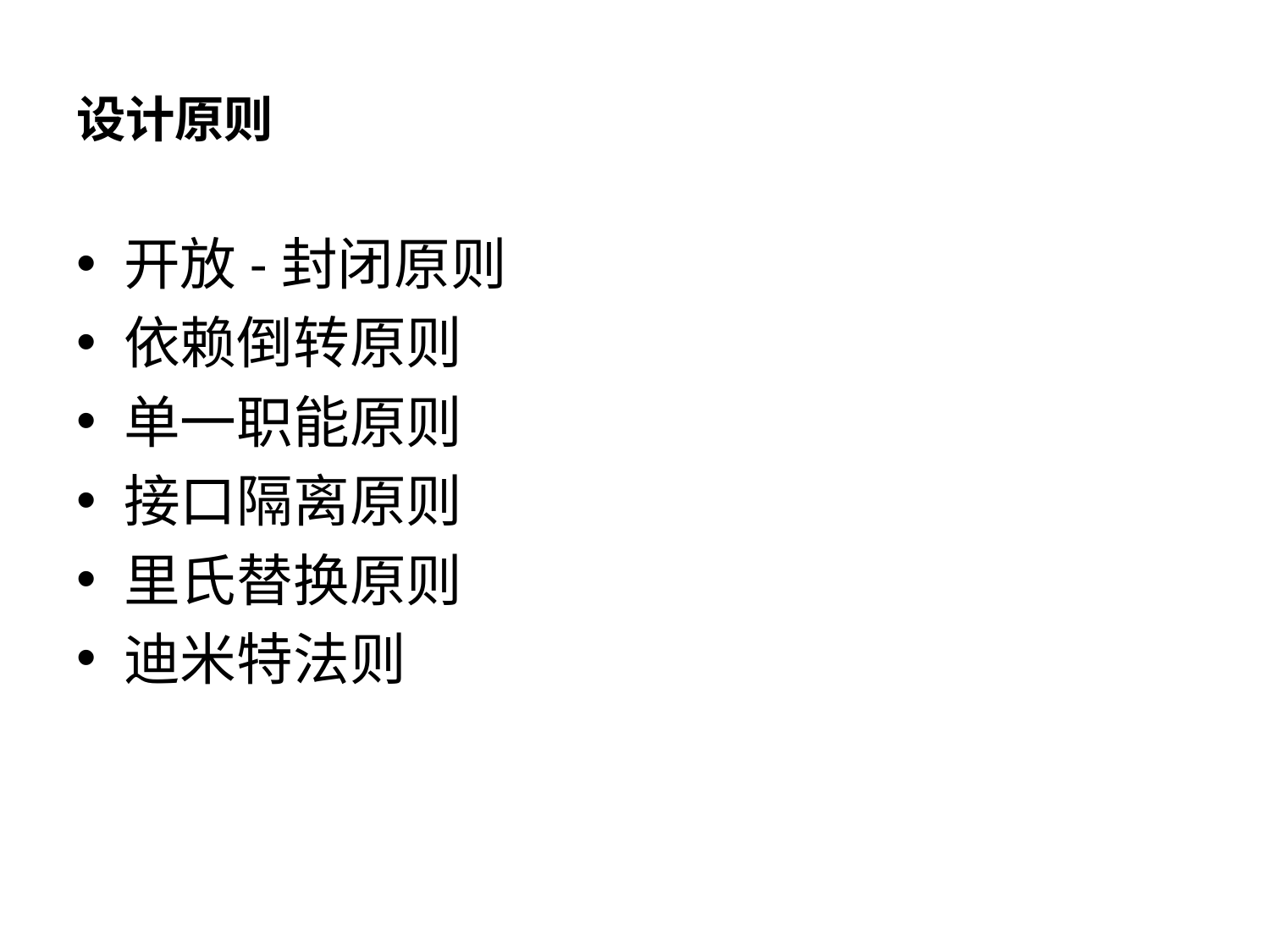

# 设计原则
开放-封闭原则
依赖倒转原则
单一职能原则
接口隔离原则
里氏替换原则
迪米特法则